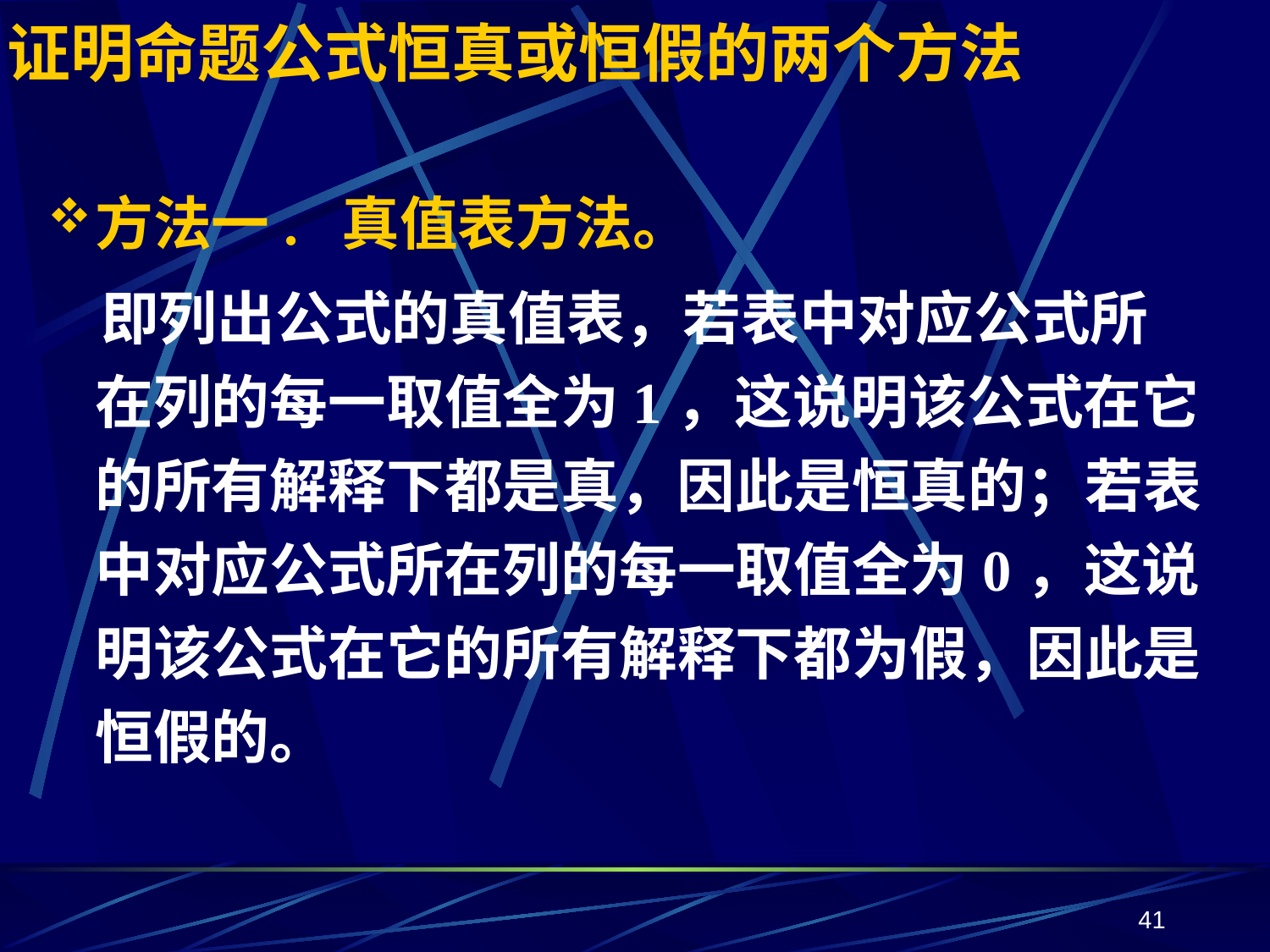

证明命题公式恒真或恒假的两个方法
方法一.  真值表方法。
   即列出公式的真值表，若表中对应公式所在列的每一取值全为1，这说明该公式在它的所有解释下都是真，因此是恒真的；若表中对应公式所在列的每一取值全为0，这说明该公式在它的所有解释下都为假，因此是恒假的。

41